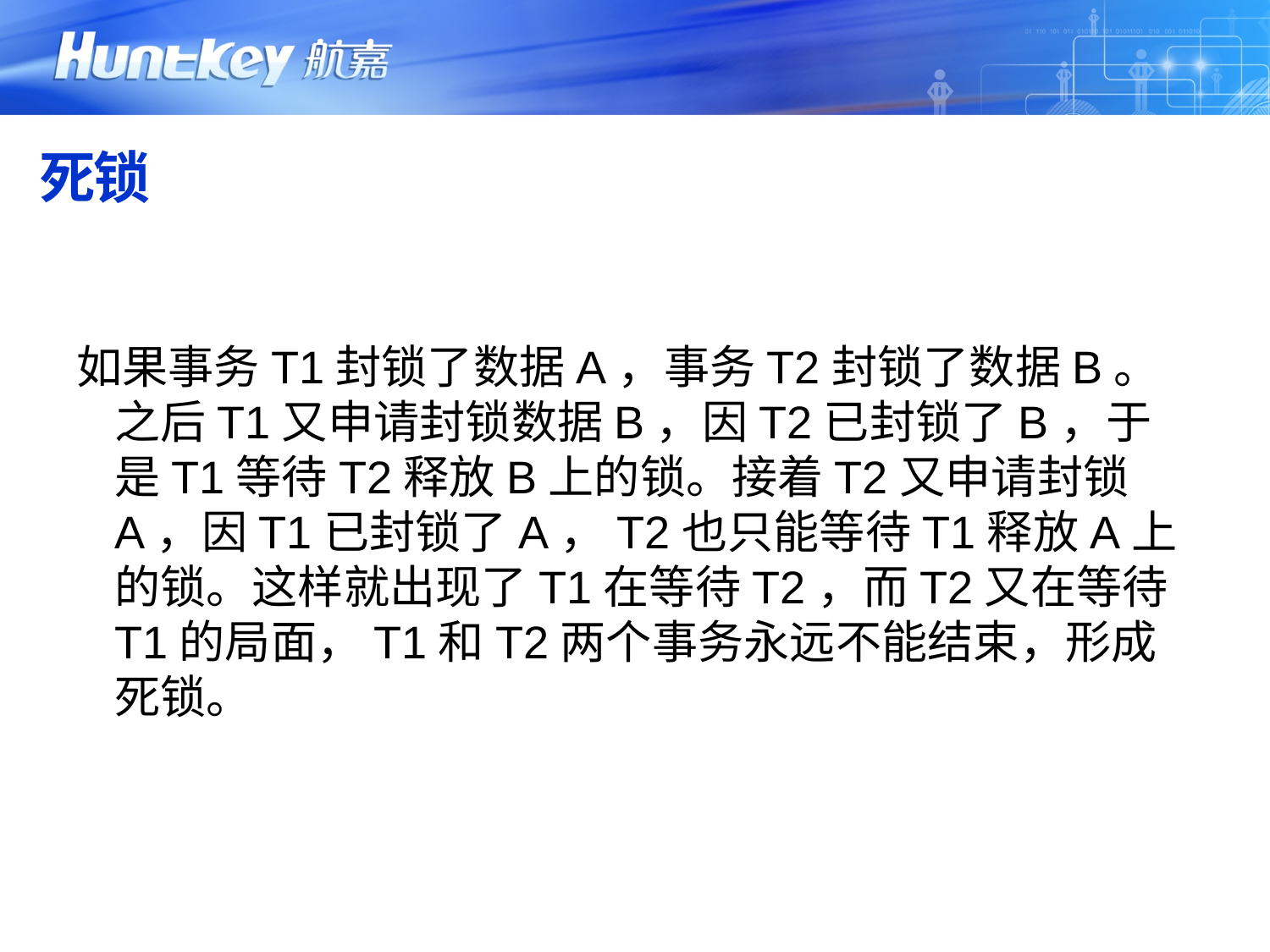

# 死锁

如果事务T1封锁了数据A，事务T2封锁了数据B。之后T1又申请封锁数据B，因T2已封锁了B，于是T1等待T2释放B上的锁。接着T2又申请封锁A，因T1已封锁了A，T2也只能等待T1释放A上的锁。这样就出现了T1在等待T2，而T2又在等待T1的局面，T1和T2两个事务永远不能结束，形成死锁。